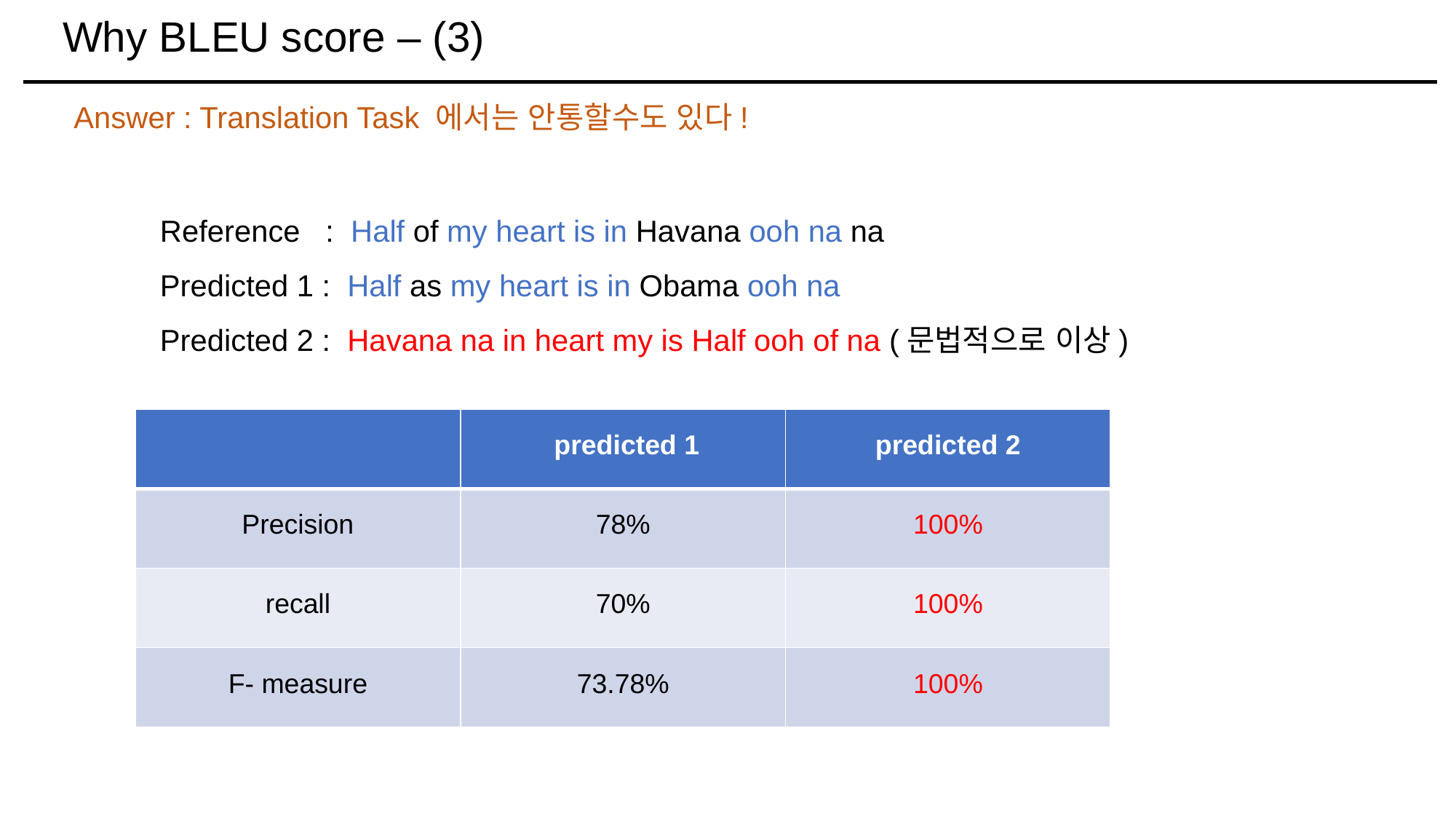

Why BLEU score – (3)
Answer : Translation Task 에서는 안통할수도 있다!

Reference   :  Half of my heart is in Havana ooh na na
Predicted 1 :  Half as my heart is in Obama ooh na
Predicted 2 :  Havana na in heart my is Half ooh of na (문법적으로 이상)

|  | predicted 1 | predicted 2 |
| --- | --- | --- |
| Precision | 78% | 100% |
| recall | 70% | 100% |
| F- measure | 73.78% | 100% |